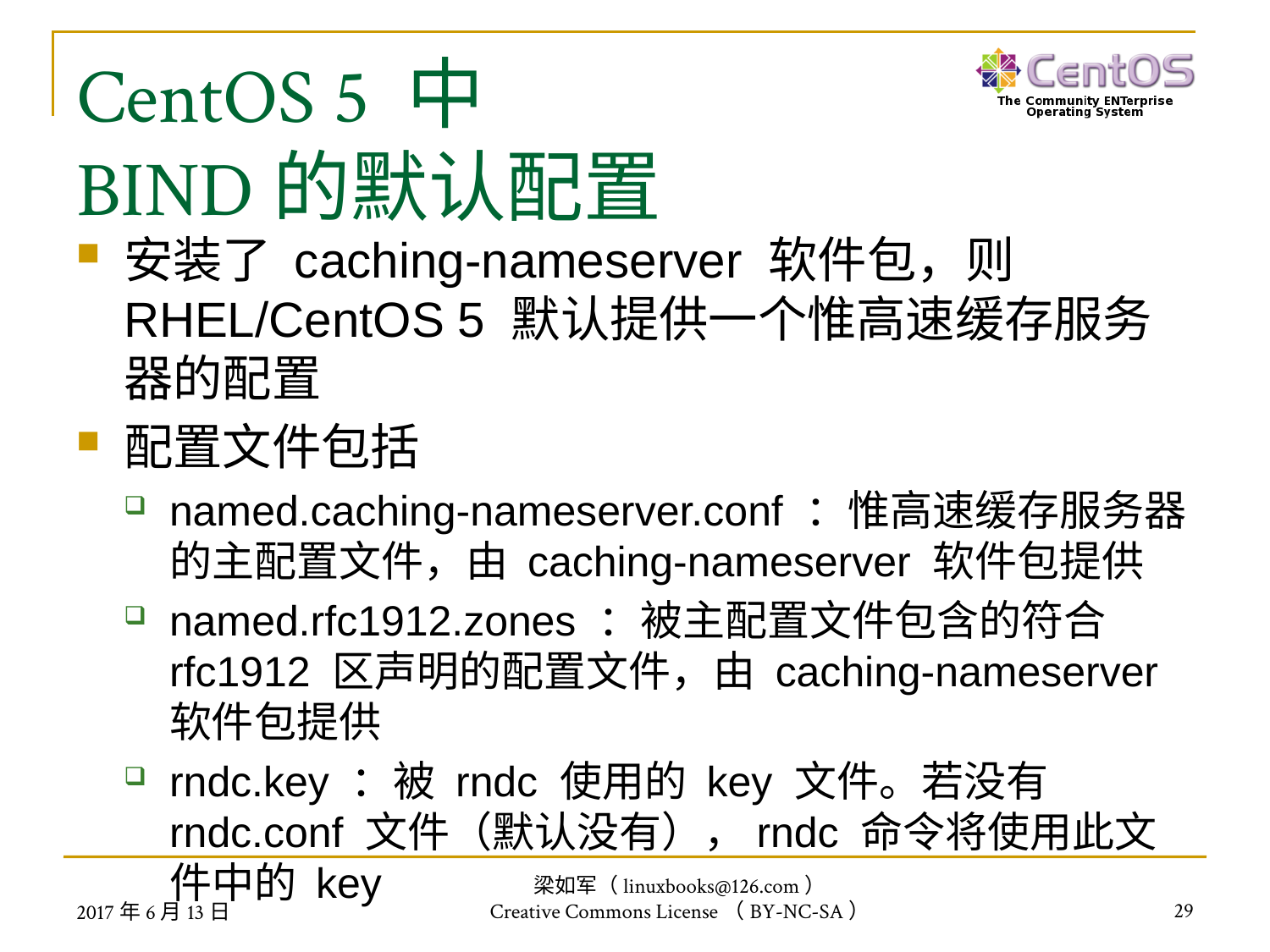

# CentOS 5 中 BIND的默认配置
安装了 caching-nameserver 软件包，则 RHEL/CentOS 5 默认提供一个惟高速缓存服务器的配置
配置文件包括
named.caching-nameserver.conf ：惟高速缓存服务器的主配置文件，由 caching-nameserver 软件包提供
named.rfc1912.zones ：被主配置文件包含的符合 rfc1912 区声明的配置文件，由 caching-nameserver 软件包提供
rndc.key ：被 rndc 使用的 key 文件。若没有 rndc.conf 文件（默认没有），rndc 命令将使用此文件中的 key
梁如军（linuxbooks@126.com）
Creative Commons License（BY-NC-SA）
2017年6月13日
29